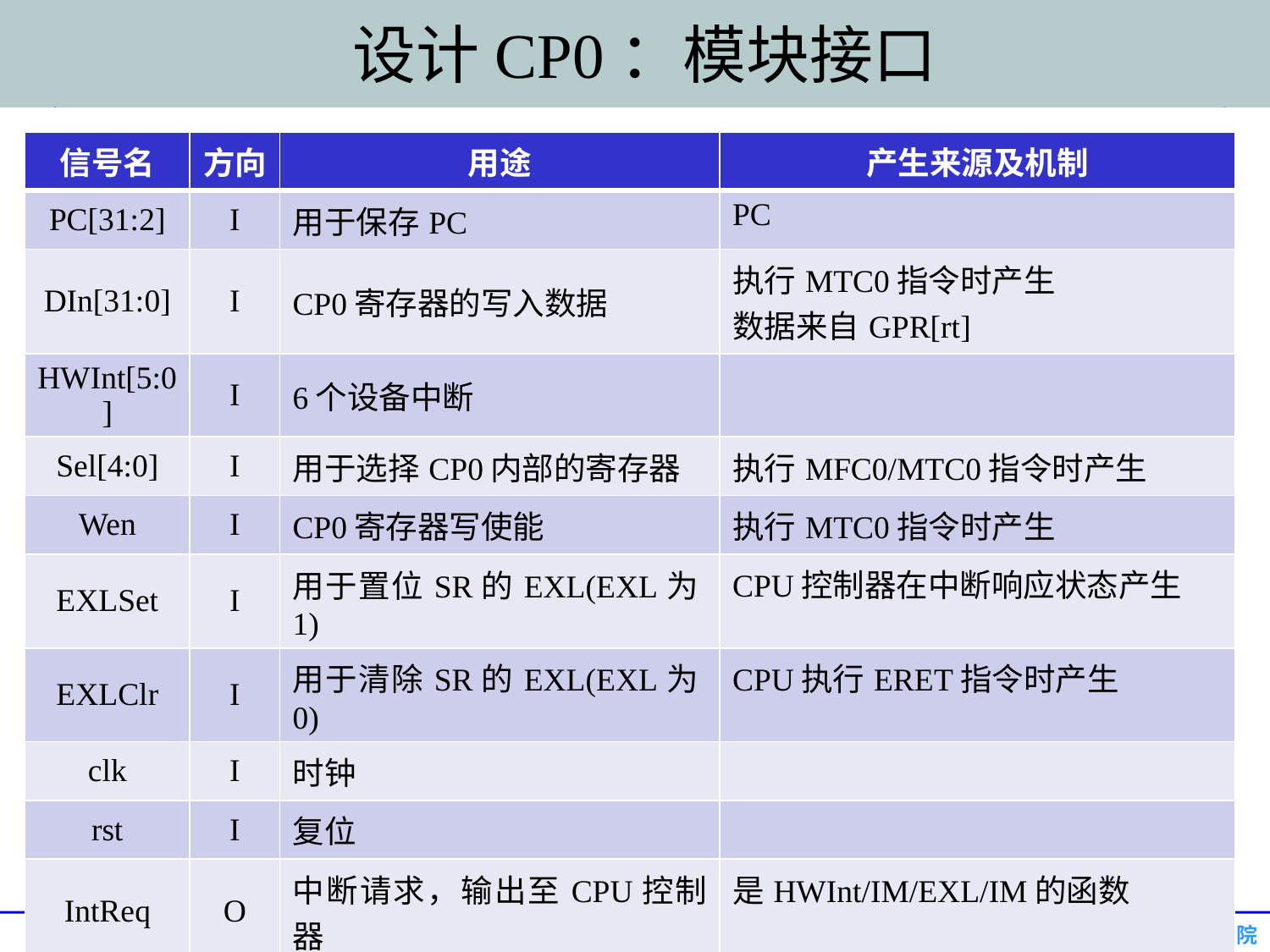

# 设计CP0：模块接口
| 信号名 | 方向 | 用途 | 产生来源及机制 |
| --- | --- | --- | --- |
| PC[31:2] | I | 用于保存PC | PC |
| DIn[31:0] | I | CP0寄存器的写入数据 | 执行MTC0指令时产生 数据来自GPR[rt] |
| HWInt[5:0] | I | 6个设备中断 |  |
| Sel[4:0] | I | 用于选择CP0内部的寄存器 | 执行MFC0/MTC0指令时产生 |
| Wen | I | CP0寄存器写使能 | 执行MTC0指令时产生 |
| EXLSet | I | 用于置位SR的EXL(EXL为1) | CPU控制器在中断响应状态产生 |
| EXLClr | I | 用于清除SR的EXL(EXL为0) | CPU执行ERET指令时产生 |
| clk | I | 时钟 |  |
| rst | I | 复位 |  |
| IntReq | O | 中断请求，输出至CPU控制器 | 是HWInt/IM/EXL/IM的函数 |
| EPC[31:2] | O | EPC寄存器输出至NPC |  |
| DOut[31:0] | O | CP0寄存器的输出数据 | 执行MFC0指令时产生 数据写入GPR[rt] |